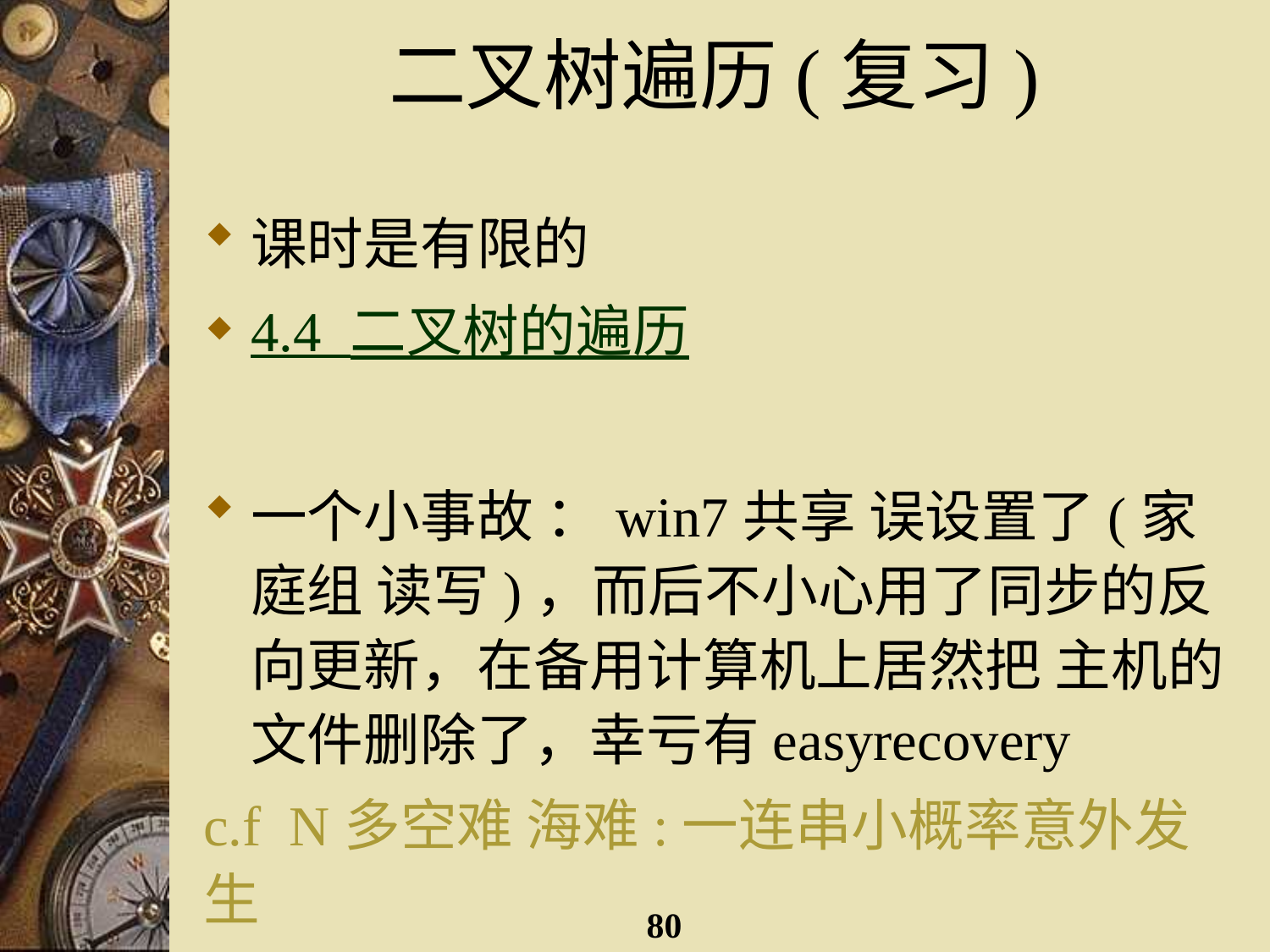

# 二叉树遍历(复习)
课时是有限的
4.4  二叉树的遍历

一个小事故 ：win7共享 误设置了(家庭组 读写)，而后不小心用了同步的反向更新，在备用计算机上居然把 主机的文件删除了，幸亏有easyrecovery
c.f  N多空难 海难:一连串小概率意外发生